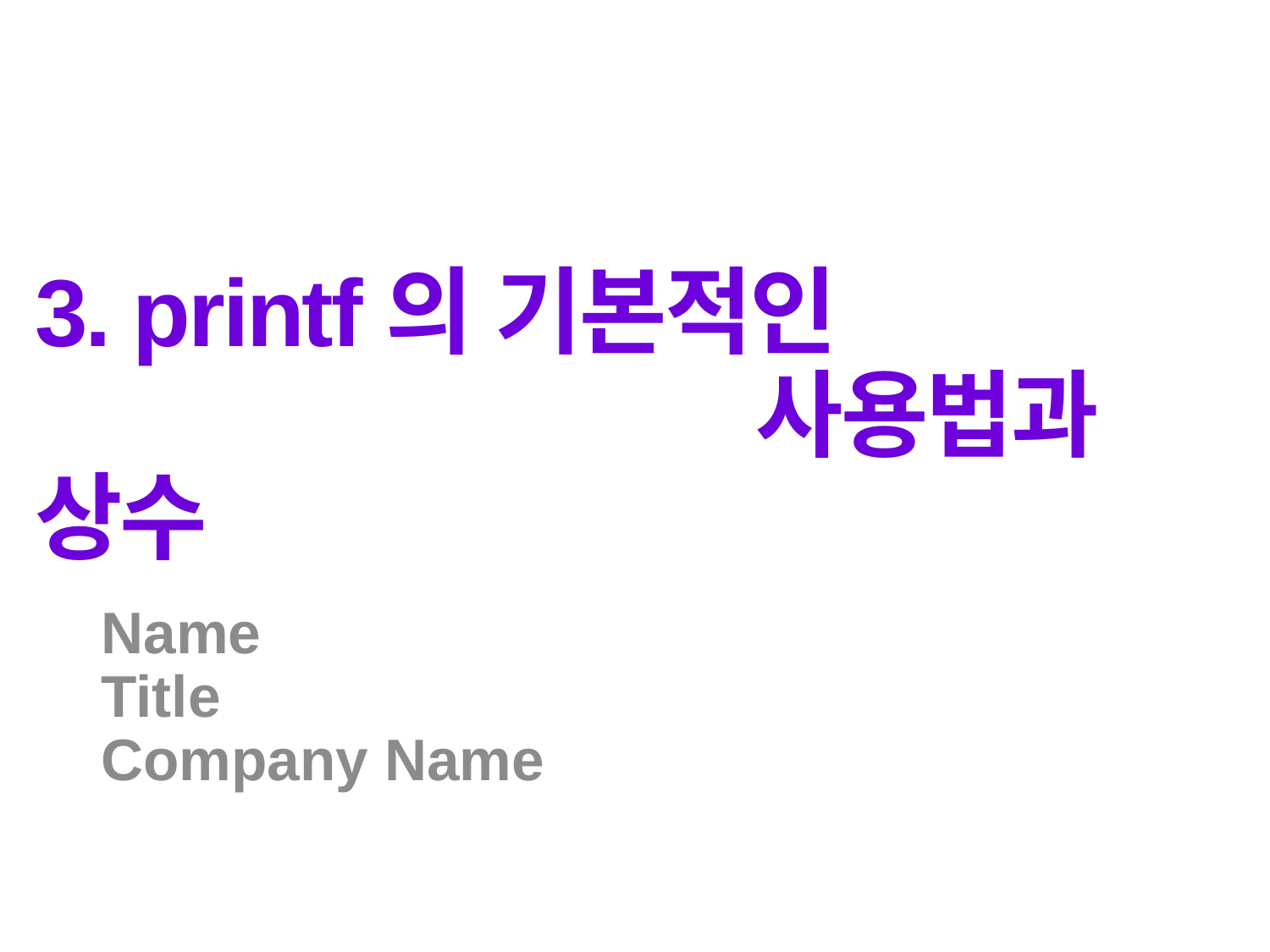

# 3. printf의 기본적인 사용법과 상수
Name
Title
Company Name